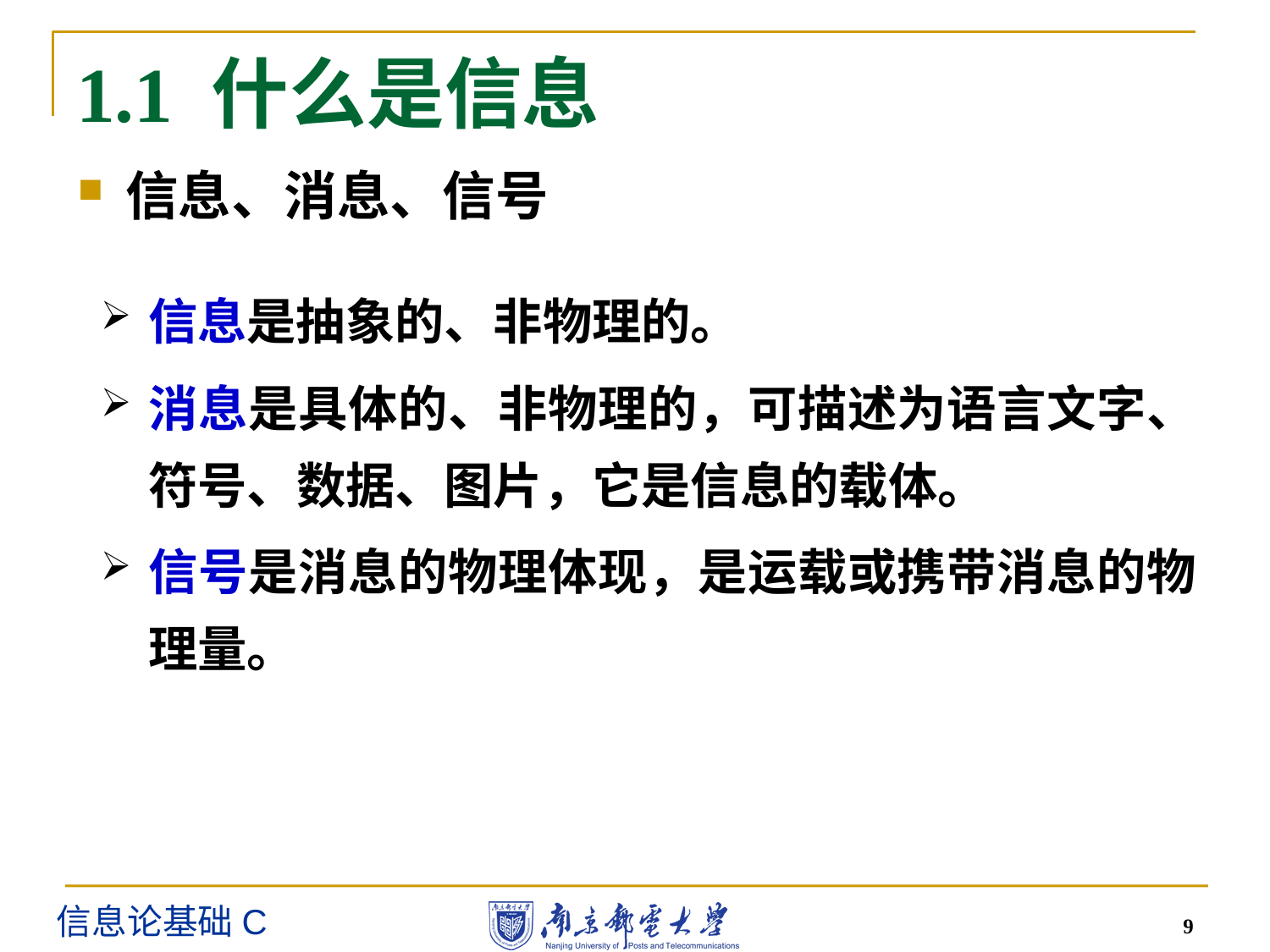

1.1 什么是信息
信息、消息、信号
信息是抽象的、非物理的。
消息是具体的、非物理的，可描述为语言文字、符号、数据、图片，它是信息的载体。
信号是消息的物理体现，是运载或携带消息的物理量。

9